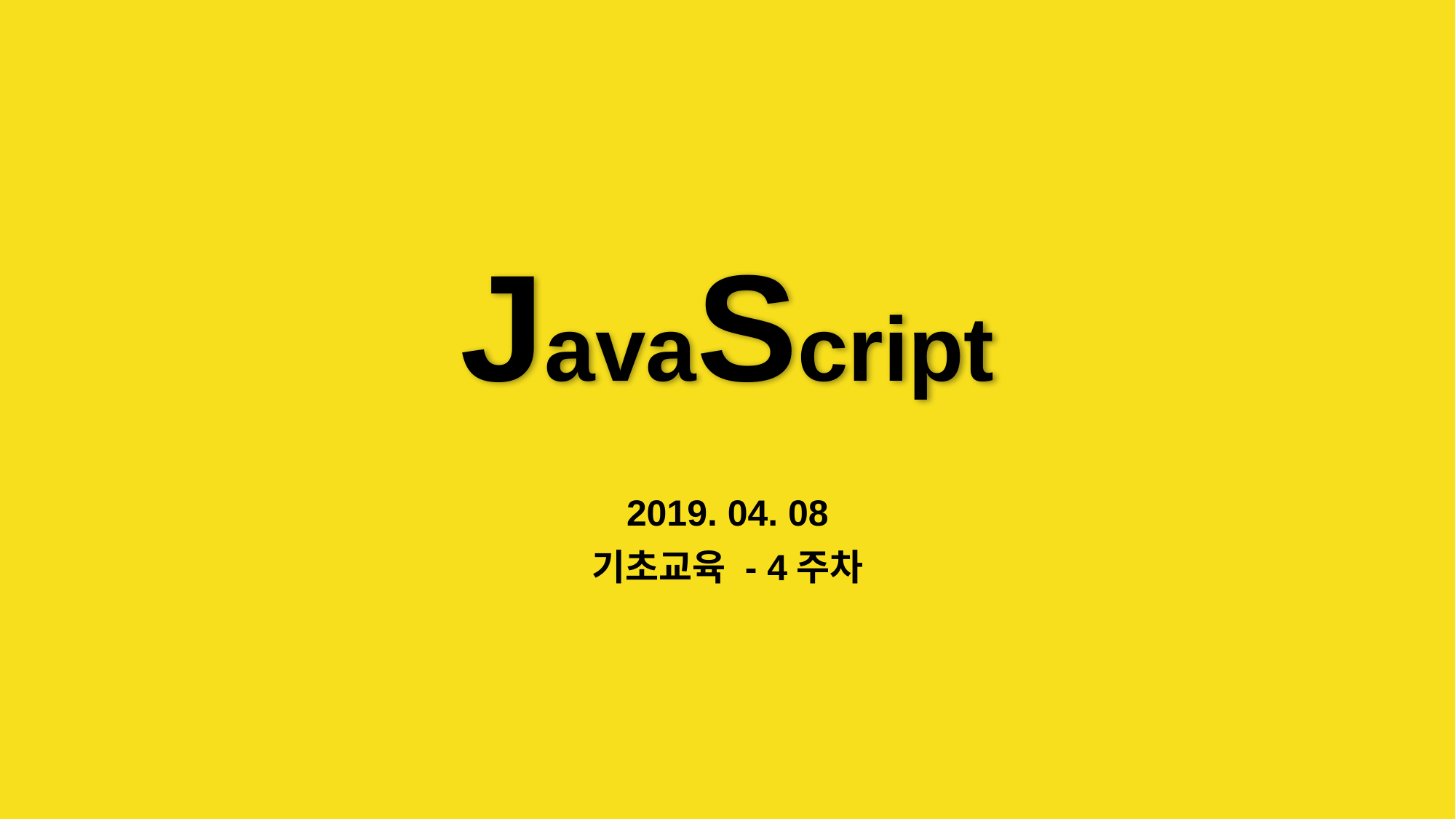

# JavaScript

2019. 04. 08
기초교육 - 4주차